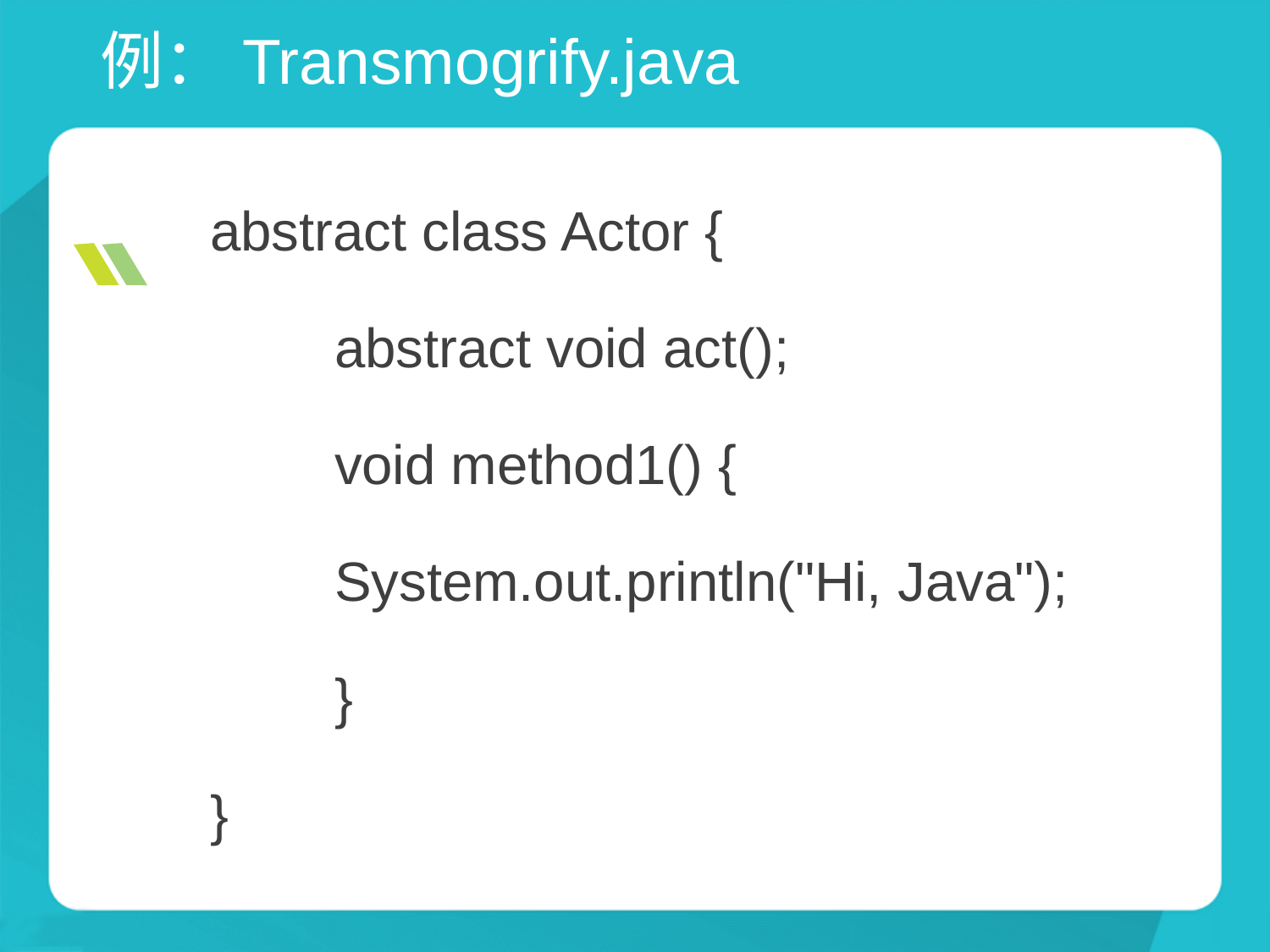

# 例：Transmogrify.java
abstract class Actor {
	abstract void act();
	void method1() {
		System.out.println("Hi, Java");
	}
}

90